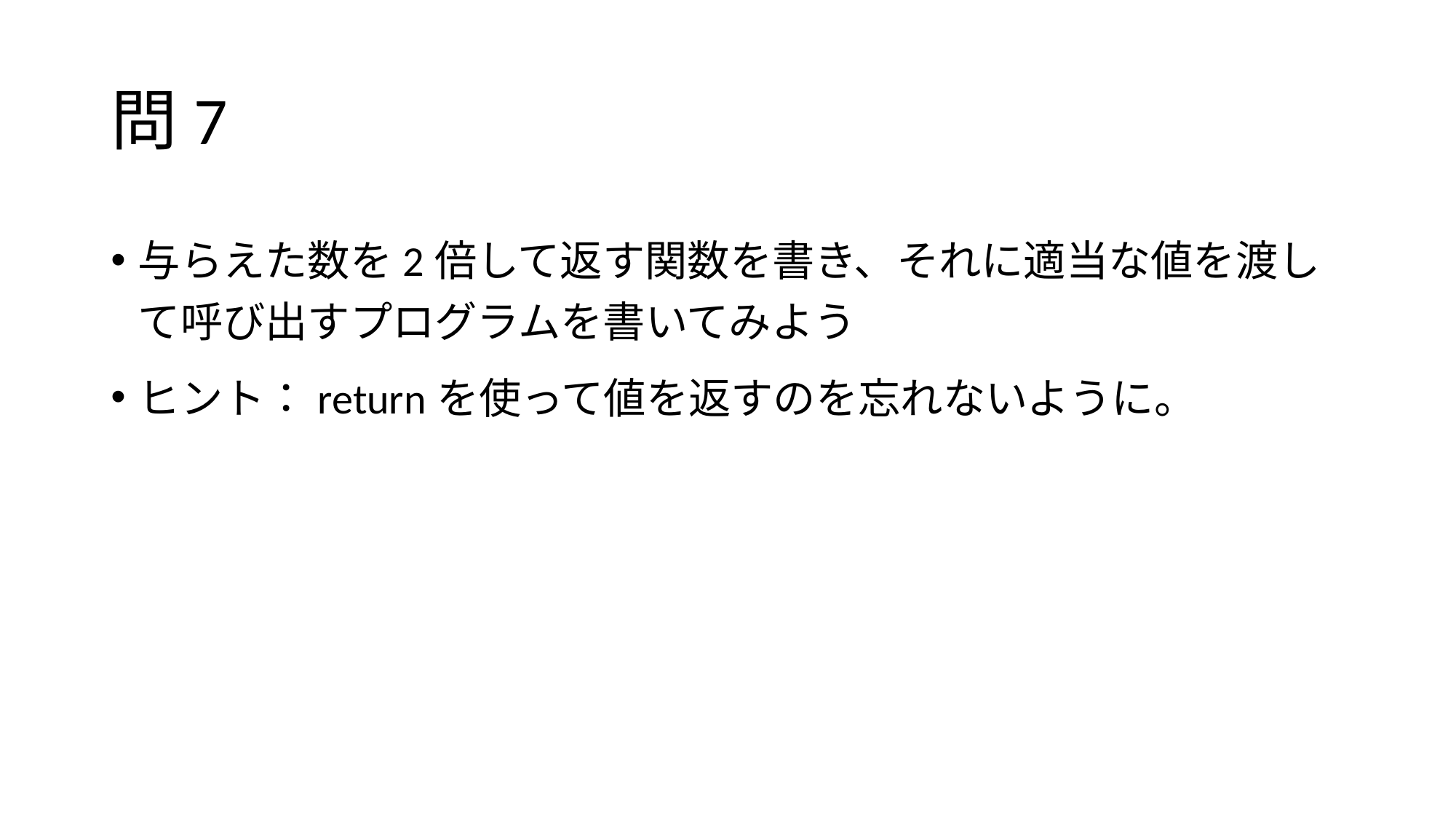

# 問7
与らえた数を2倍して返す関数を書き、それに適当な値を渡して呼び出すプログラムを書いてみよう
ヒント：returnを使って値を返すのを忘れないように。